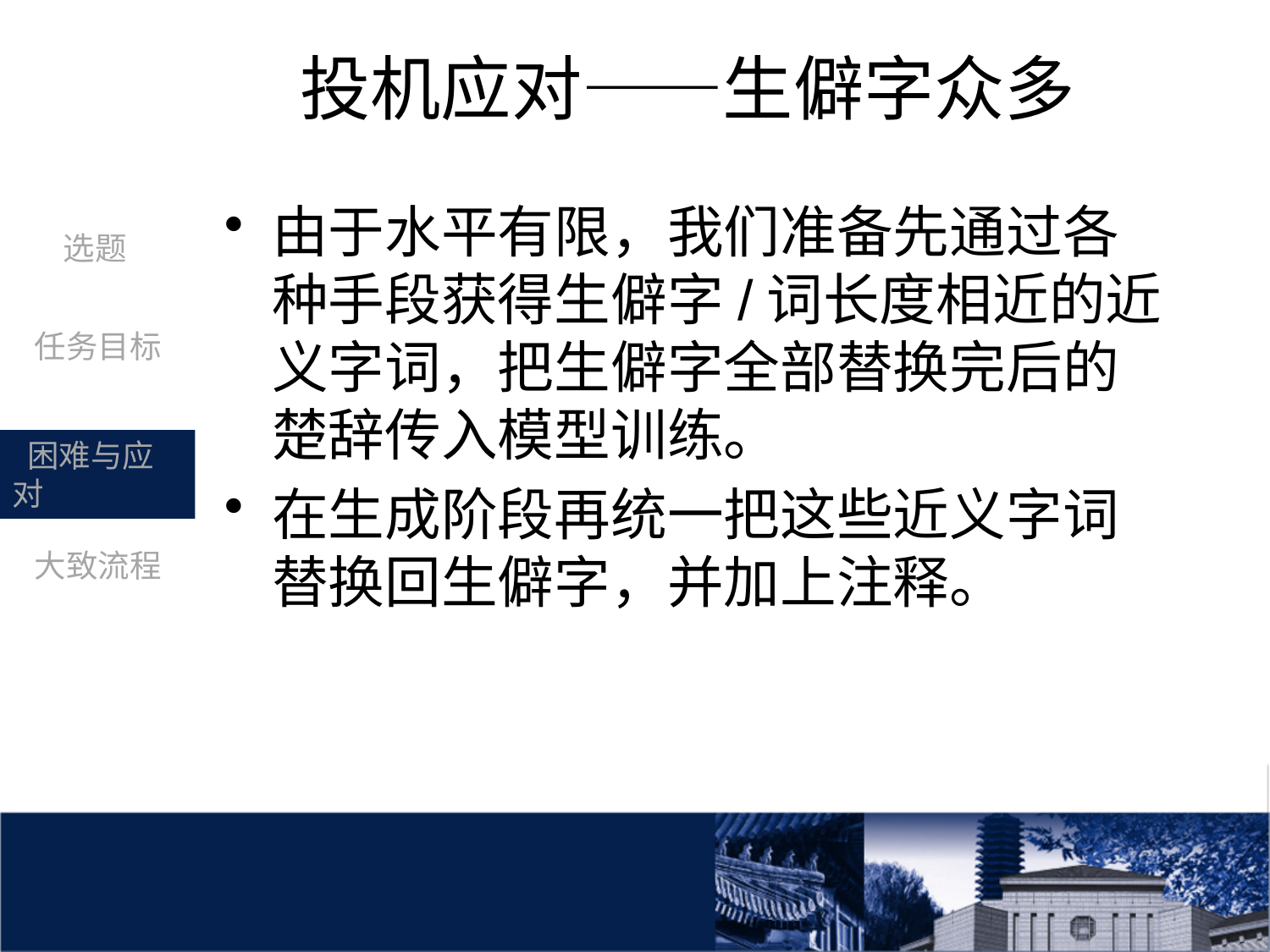

# 投机应对——生僻字众多
由于水平有限，我们准备先通过各种手段获得生僻字/词长度相近的近义字词，把生僻字全部替换完后的楚辞传入模型训练。
在生成阶段再统一把这些近义字词替换回生僻字，并加上注释。

      选题
  任务目标
 困难与应对
  大致流程